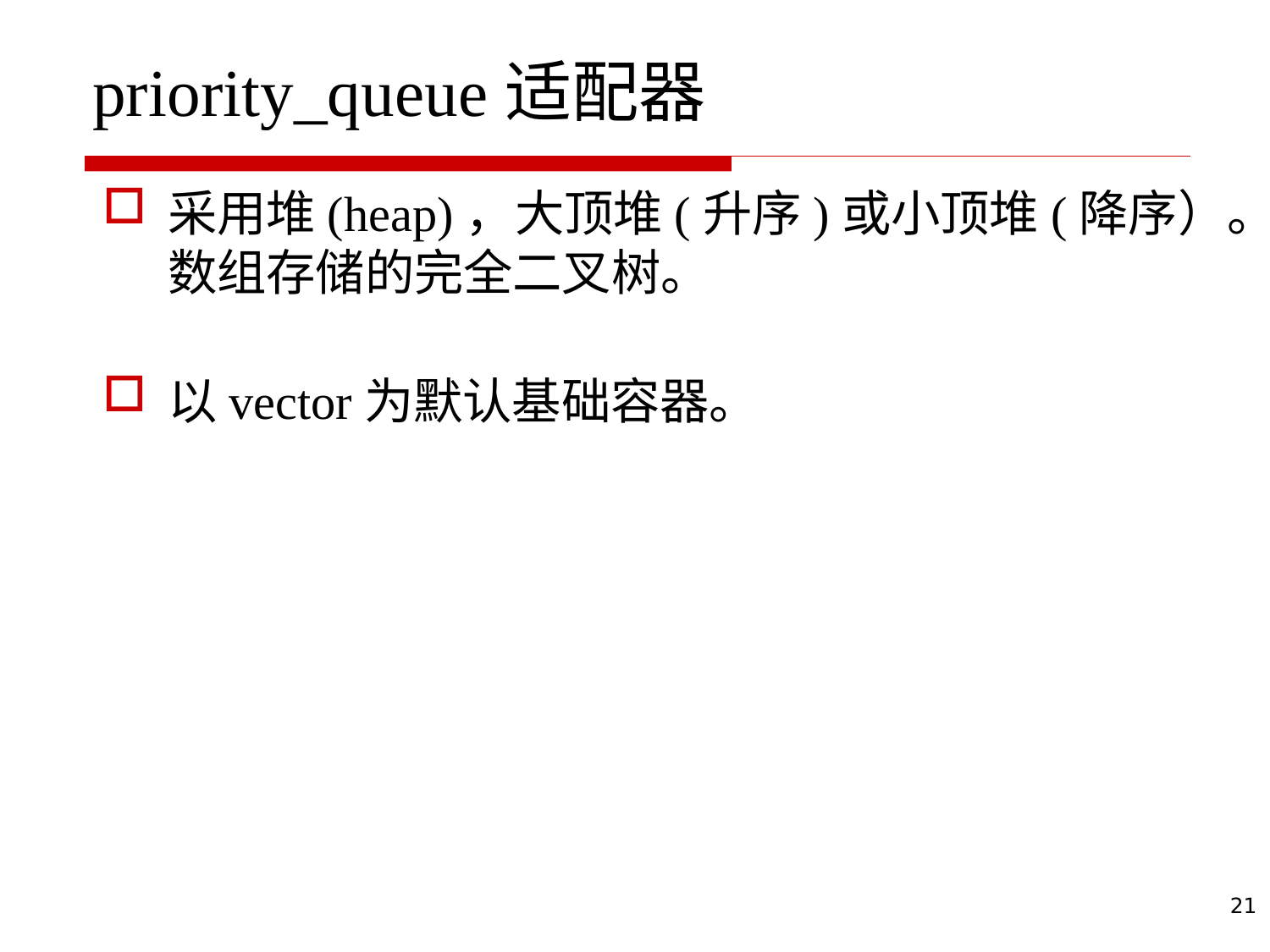

# priority_queue适配器

采用堆(heap)，大顶堆(升序)或小顶堆(降序）。数组存储的完全二叉树。

以vector为默认基础容器。

21